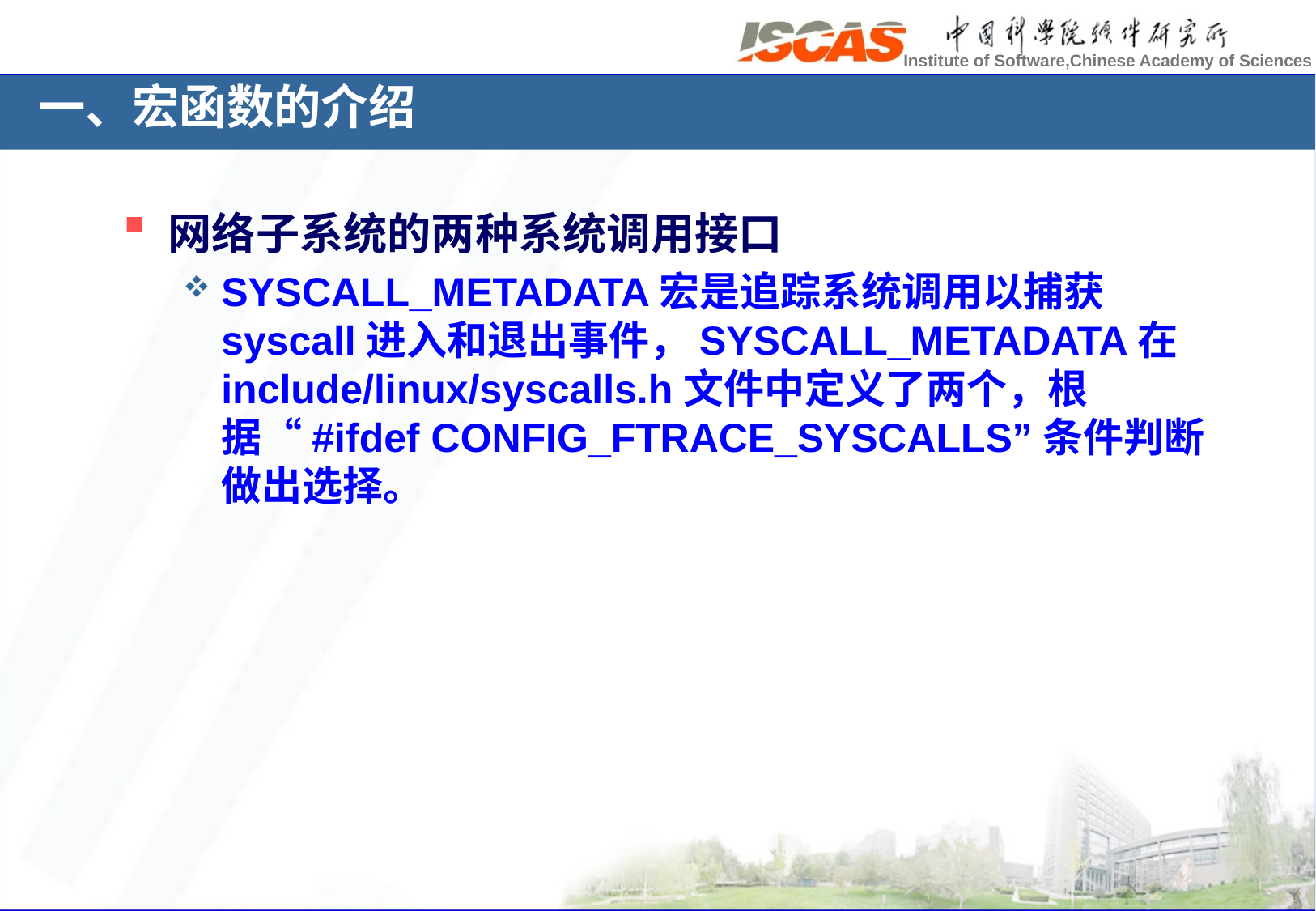

# 一、宏函数的介绍
网络子系统的两种系统调用接口
SYSCALL_METADATA宏是追踪系统调用以捕获syscall进入和退出事件，SYSCALL_METADATA在include/linux/syscalls.h文件中定义了两个，根据“#ifdef CONFIG_FTRACE_SYSCALLS”条件判断做出选择。